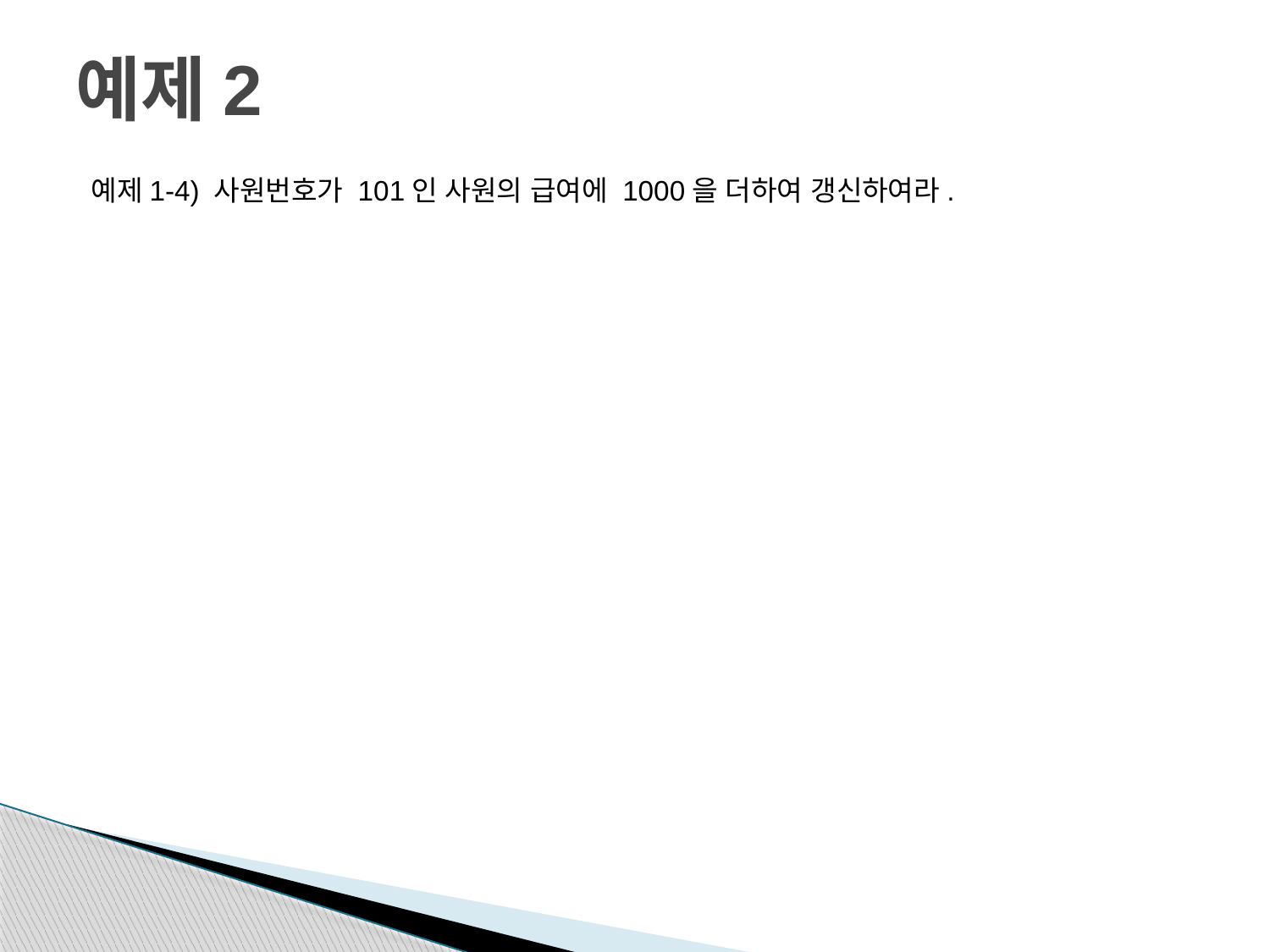

# 예제2
예제1-4) 사원번호가 101인 사원의 급여에 1000을 더하여 갱신하여라.